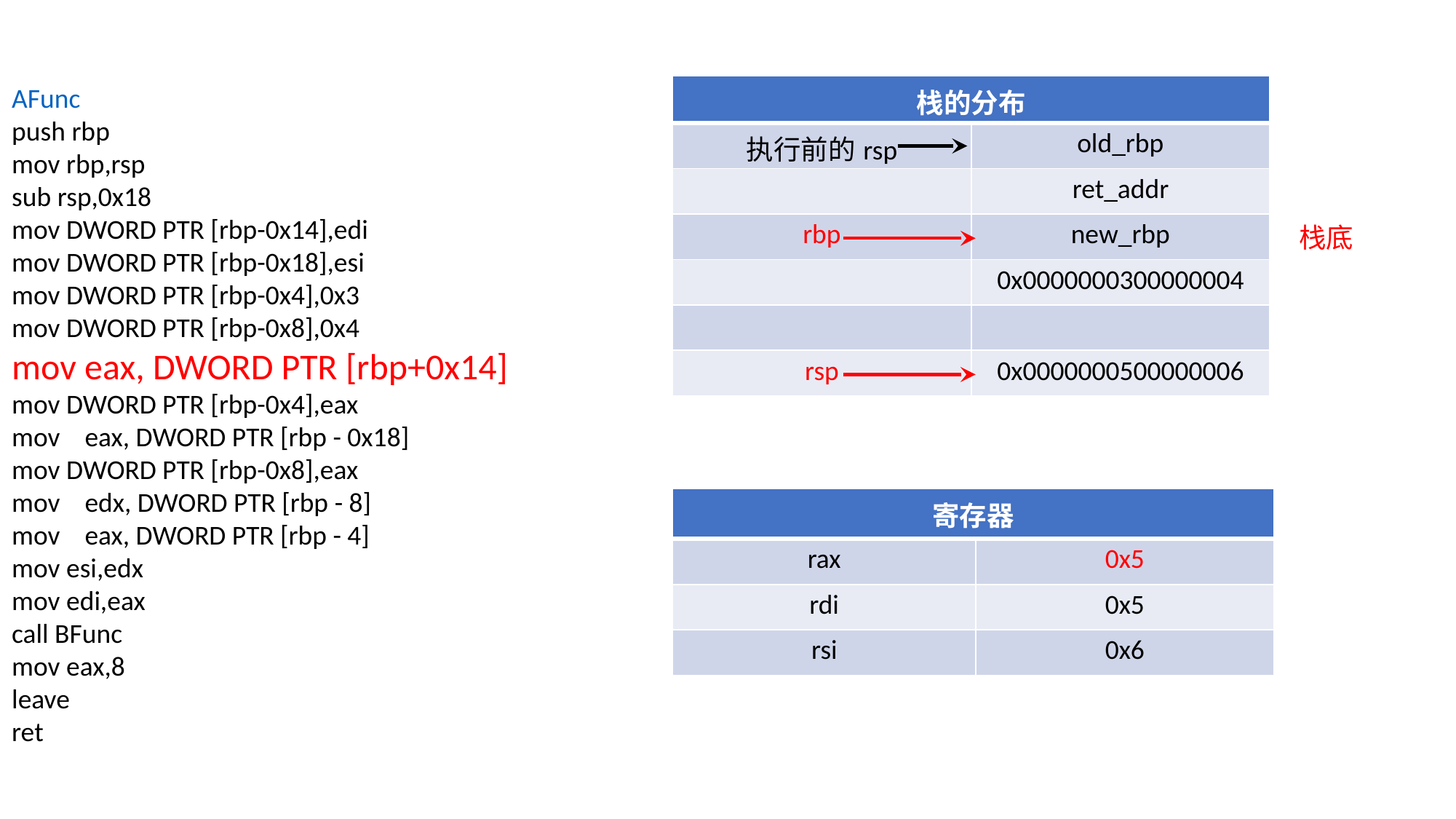

AFunc
push rbp
mov rbp,rsp
sub rsp,0x18
mov DWORD PTR [rbp-0x14],edi
mov DWORD PTR [rbp-0x18],esi
mov DWORD PTR [rbp-0x4],0x3
mov DWORD PTR [rbp-0x8],0x4
mov eax, DWORD PTR [rbp+0x14]
mov DWORD PTR [rbp-0x4],eax
mov    eax, DWORD PTR [rbp - 0x18]
mov DWORD PTR [rbp-0x8],eax
mov    edx, DWORD PTR [rbp - 8]
mov    eax, DWORD PTR [rbp - 4]
mov esi,edx
mov edi,eax
call BFunc
mov eax,8
leave
ret

| 栈的分布 |  |
| --- | --- |
| 执行前的rsp | old\_rbp |
|  | ret\_addr |
| rbp | new\_rbp |
|  | 0x0000000300000004 |
|  |  |
| rsp | 0x0000000500000006 |
栈底
| 寄存器 |  |
| --- | --- |
| rax | 0x5 |
| rdi | 0x5 |
| rsi | 0x6 |